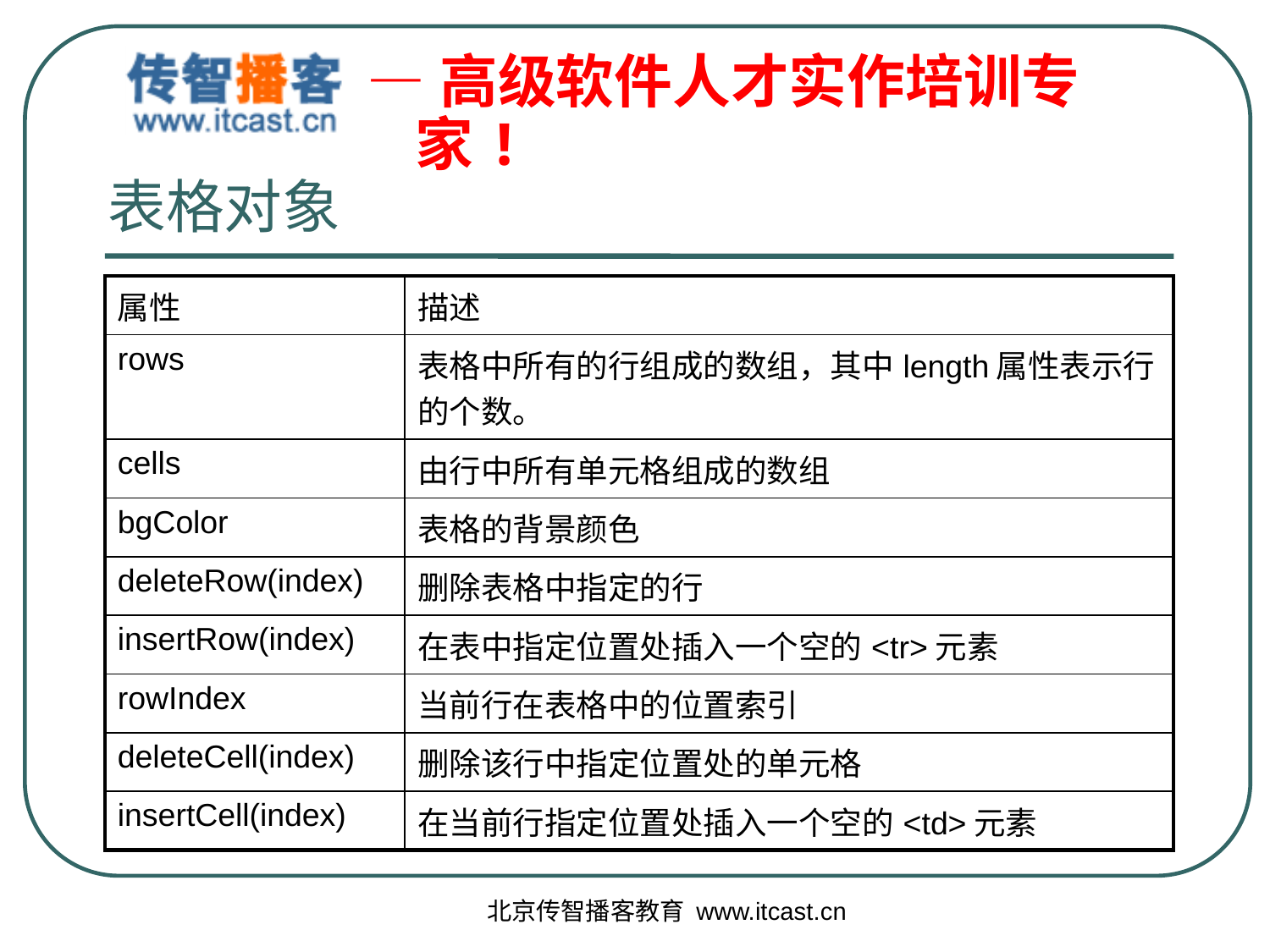

# 表格对象
| 属性 | 描述 |
| --- | --- |
| rows | 表格中所有的行组成的数组，其中length属性表示行的个数。 |
| cells | 由行中所有单元格组成的数组 |
| bgColor | 表格的背景颜色 |
| deleteRow(index) | 删除表格中指定的行 |
| insertRow(index) | 在表中指定位置处插入一个空的<tr>元素 |
| rowIndex | 当前行在表格中的位置索引 |
| deleteCell(index) | 删除该行中指定位置处的单元格 |
| insertCell(index) | 在当前行指定位置处插入一个空的<td>元素 |